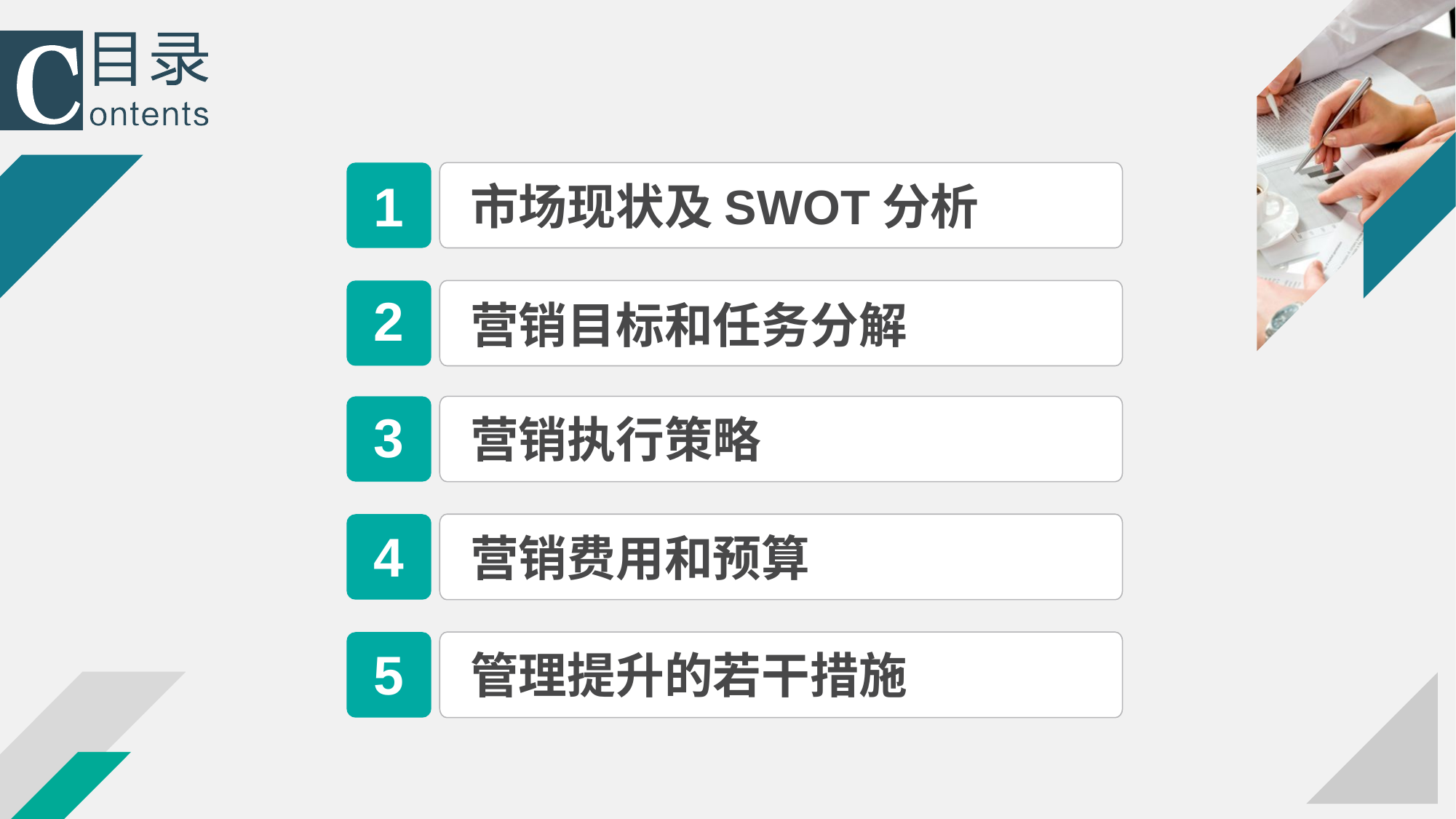

1
市场现状及SWOT分析

2
营销目标和任务分解

3
营销执行策略

4
营销费用和预算

5
管理提升的若干措施